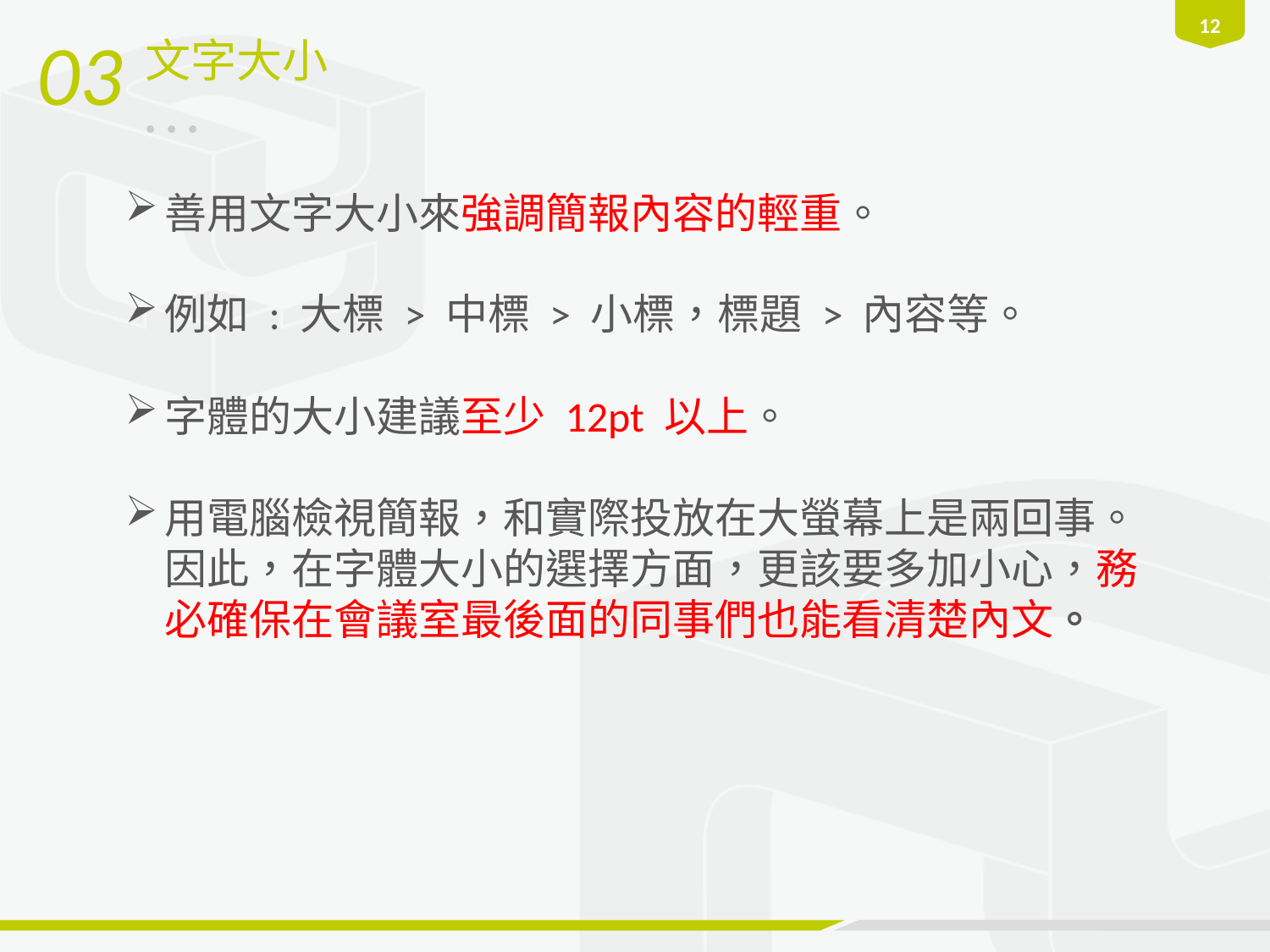

12
03
# 文字大小

善用文字大小來強調簡報內容的輕重。

例如 : 大標 > 中標 > 小標，標題 > 內容等。

字體的大小建議至少 12pt 以上。

用電腦檢視簡報，和實際投放在大螢幕上是兩回事。因此，在字體大小的選擇方面，更該要多加小心，務必確保在會議室最後面的同事們也能看清楚內文。